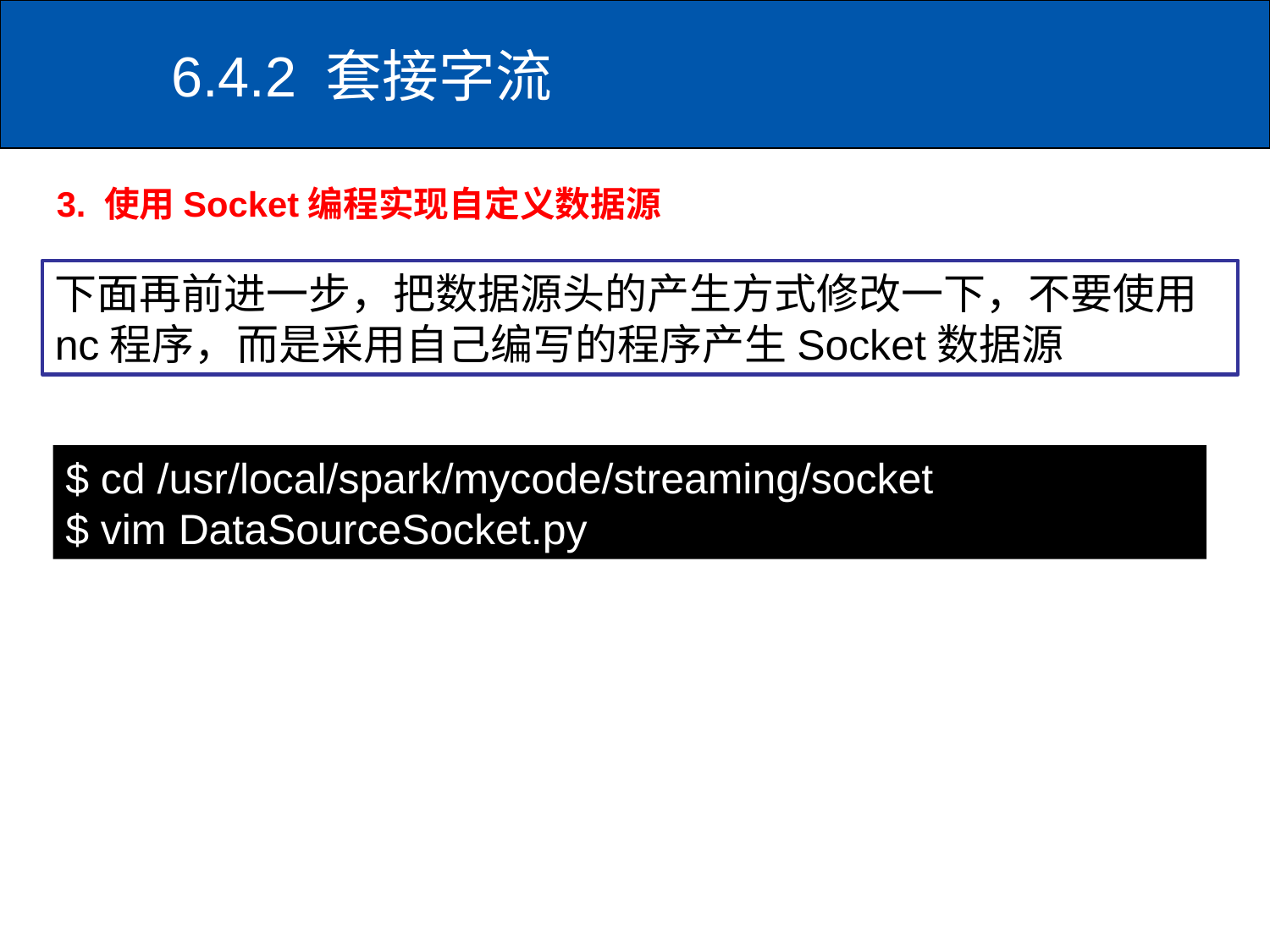

# 6.4.2 套接字流
3. 使用Socket编程实现自定义数据源
下面再前进一步，把数据源头的产生方式修改一下，不要使用nc程序，而是采用自己编写的程序产生Socket数据源
$ cd /usr/local/spark/mycode/streaming/socket
$ vim DataSourceSocket.py